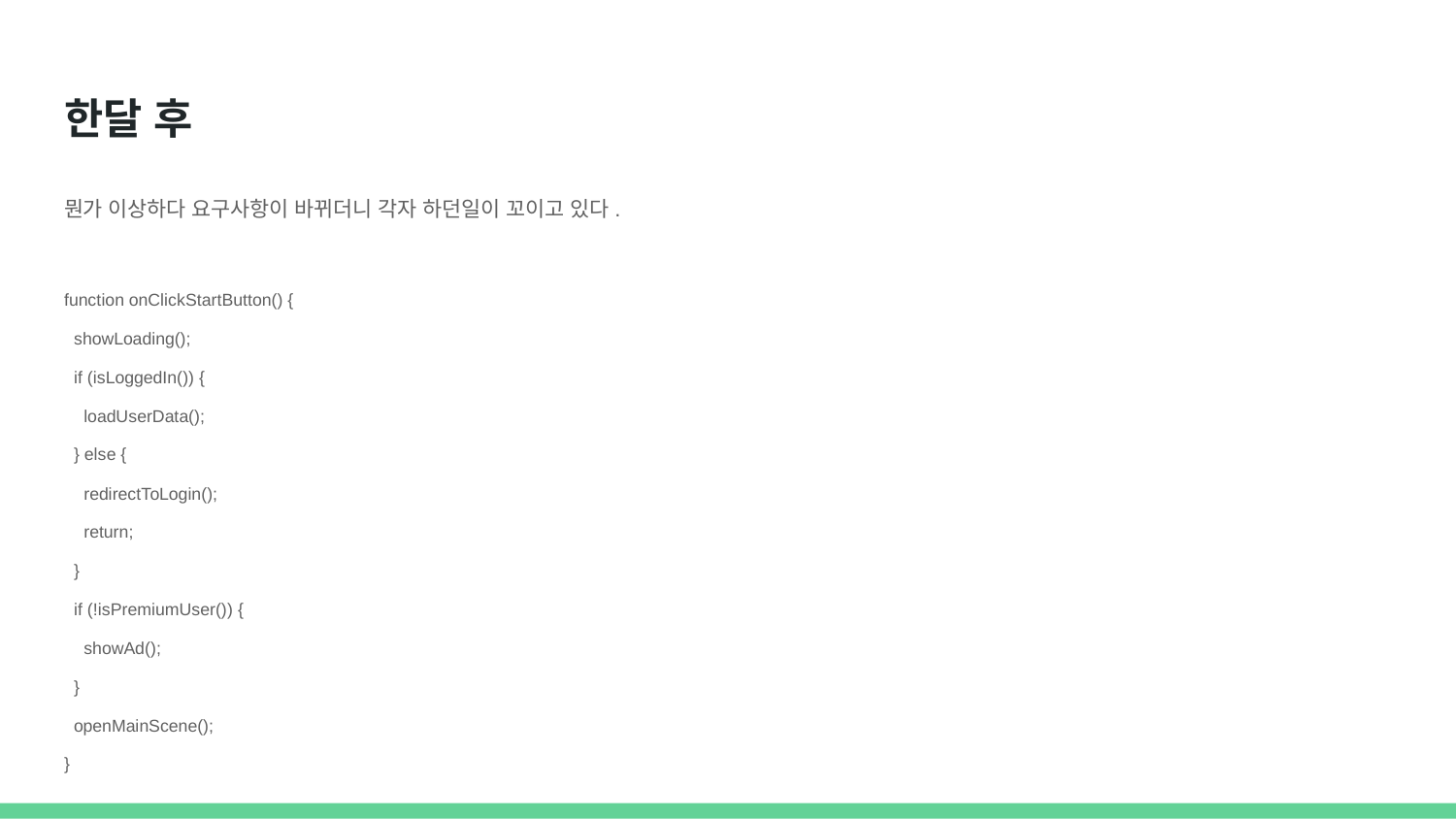

# 한달 후
뭔가 이상하다 요구사항이 바뀌더니 각자 하던일이 꼬이고 있다.

function onClickStartButton() {
  showLoading();
  if (isLoggedIn()) {
    loadUserData();
  } else {
    redirectToLogin();
    return;
  }
  if (!isPremiumUser()) {
    showAd();
  }
  openMainScene();
}